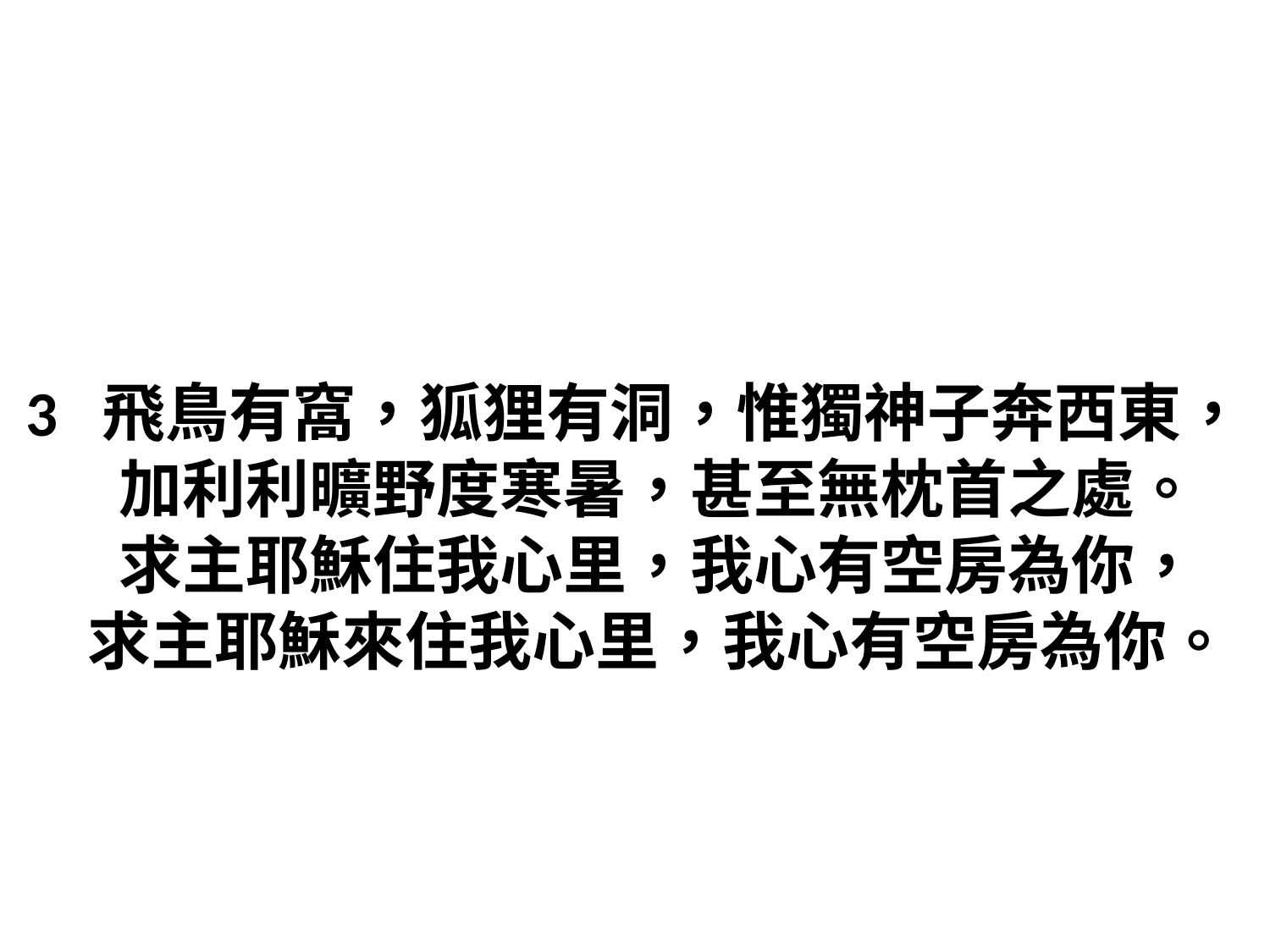

#
3  飛鳥有窩，狐狸有洞，惟獨神子奔西東，
加利利曠野度寒暑，甚至無枕首之處。
求主耶穌住我心里，我心有空房為你，
求主耶穌來住我心里，我心有空房為你。